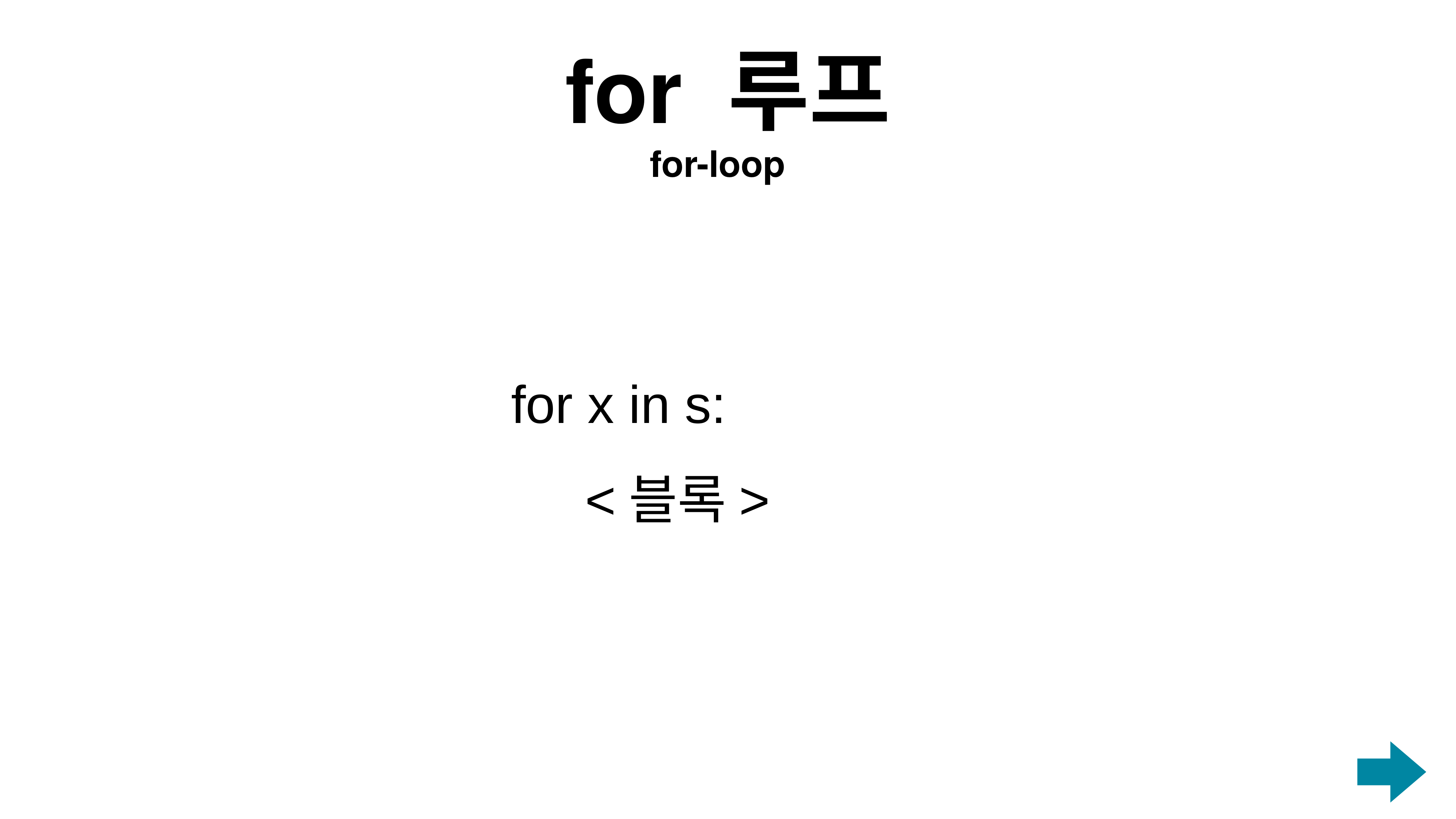

for 루프
for-loop
for x in s:
        <블록>